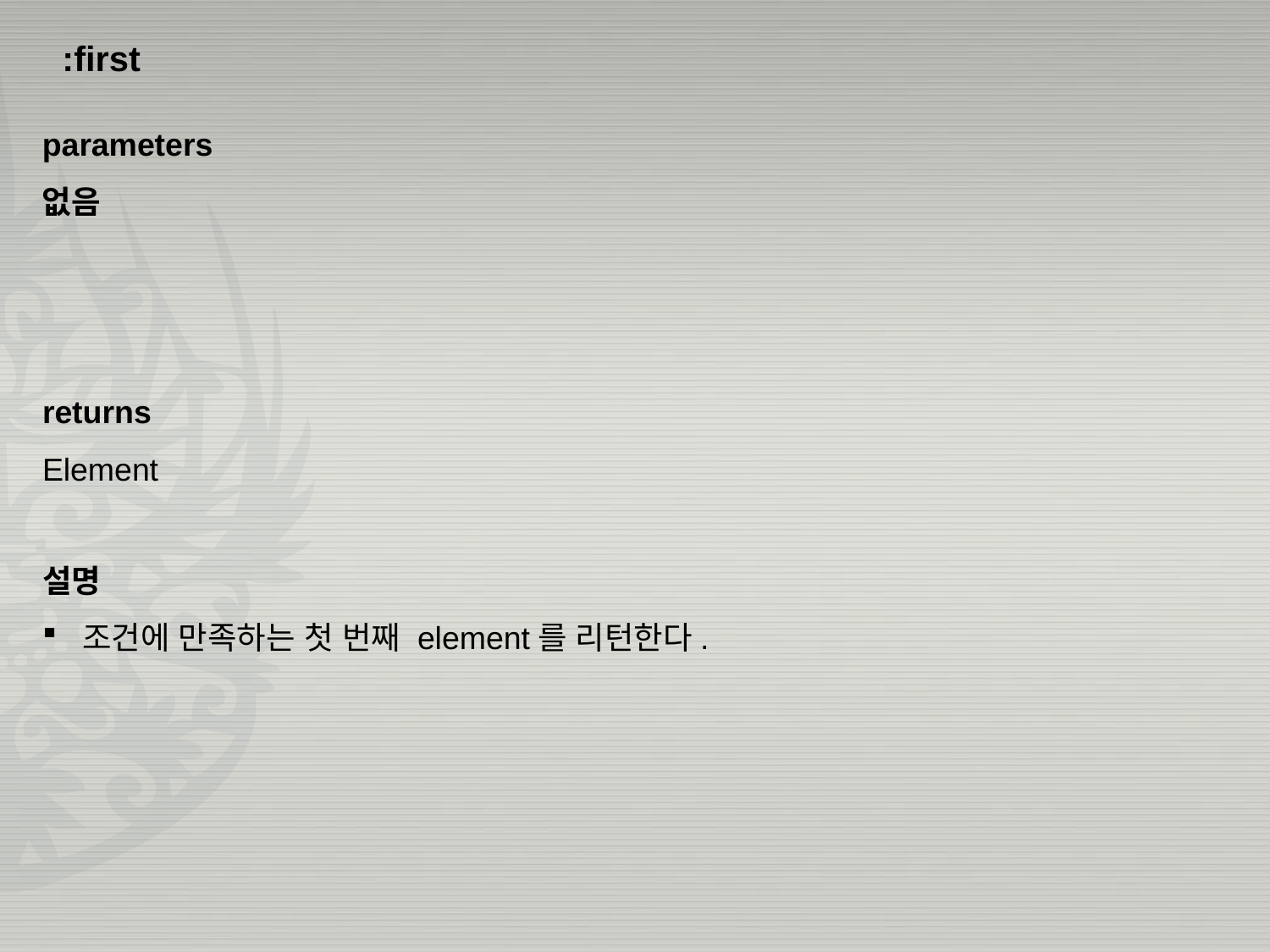

:first
parameters
없음
returns
Element
설명
  조건에 만족하는 첫 번째 element를 리턴한다.